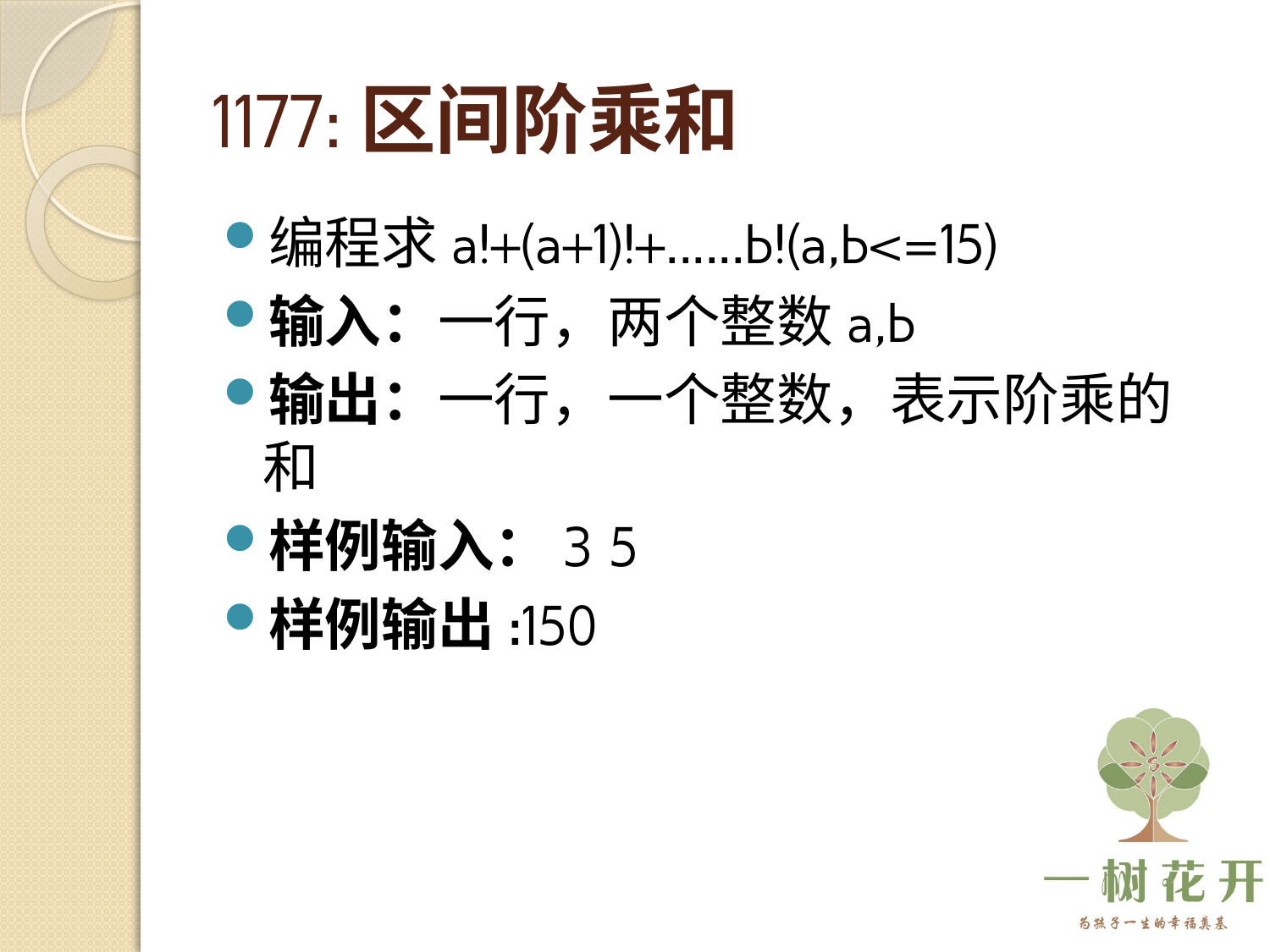

# 1177:区间阶乘和
编程求a!+(a+1)!+......b!(a,b<=15)
输入：一行，两个整数a,b
输出：一行，一个整数，表示阶乘的和
样例输入：3 5
样例输出:150